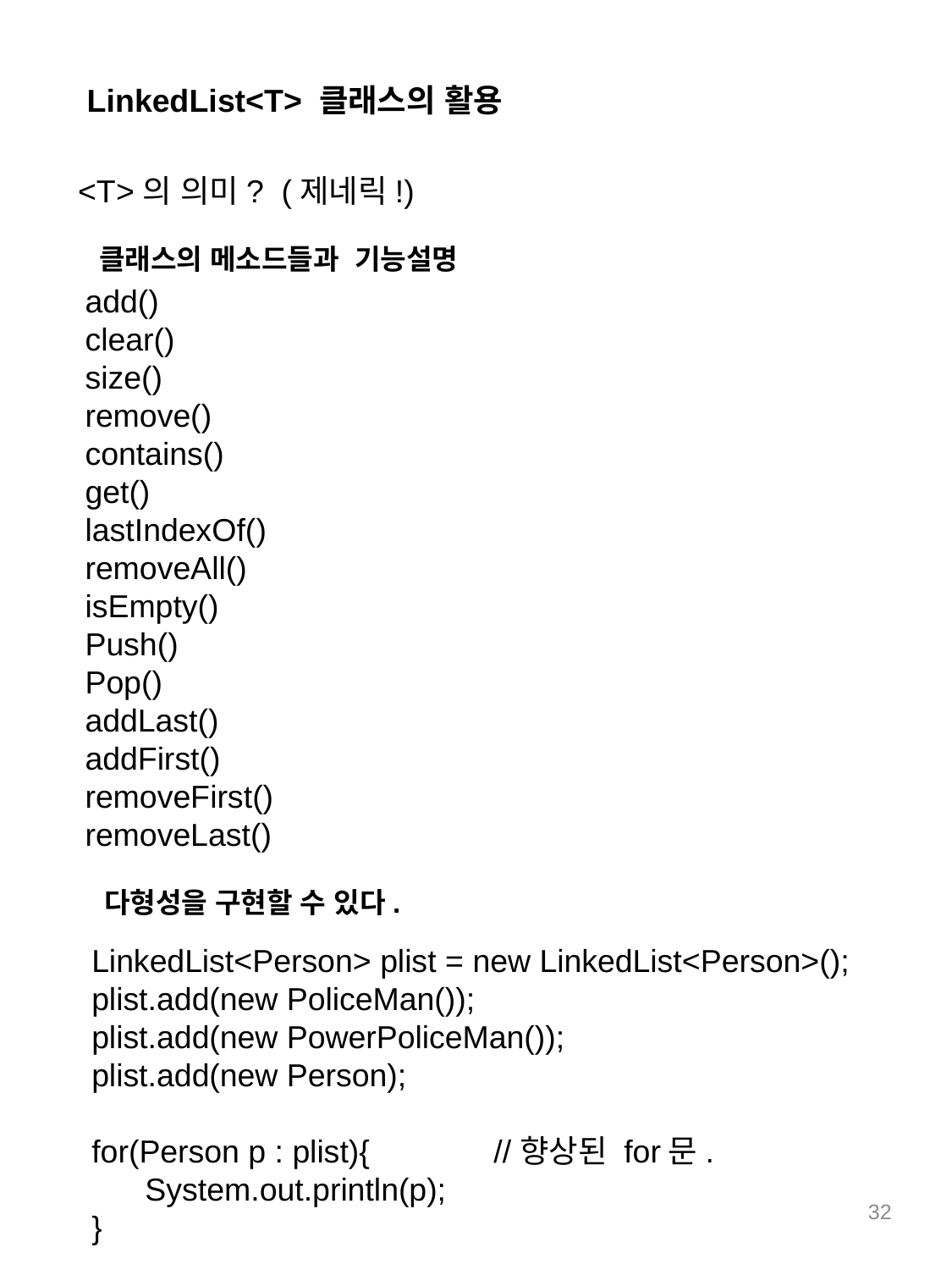

LinkedList<T> 클래스의 활용
<T>의 의미?  (제네릭!)
클래스의 메소드들과  기능설명
add()
clear()
size()
remove()
contains()
get()
lastIndexOf()
removeAll()
isEmpty()
Push()
Pop()
addLast()
addFirst()
removeFirst()
removeLast()
다형성을 구현할 수 있다.
LinkedList<Person> plist = new LinkedList<Person>();
plist.add(new PoliceMan());
plist.add(new PowerPoliceMan());
plist.add(new Person);

for(Person p : plist){              //향상된 for문.
      System.out.println(p);
}
32